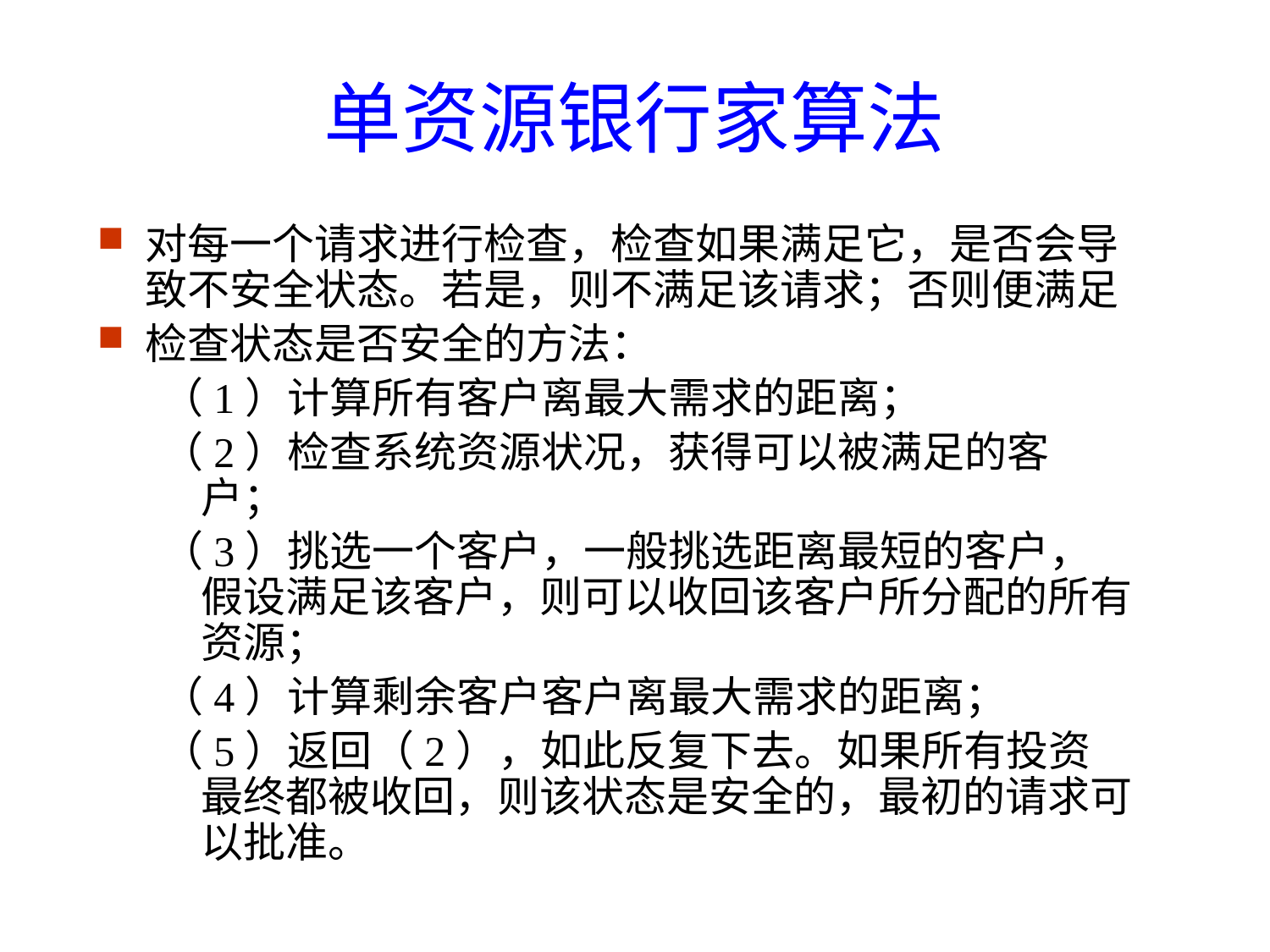

# 单资源银行家算法
对每一个请求进行检查，检查如果满足它，是否会导致不安全状态。若是，则不满足该请求；否则便满足
检查状态是否安全的方法：
（1）计算所有客户离最大需求的距离；
（2）检查系统资源状况，获得可以被满足的客户；
（3）挑选一个客户，一般挑选距离最短的客户，假设满足该客户，则可以收回该客户所分配的所有资源；
（4）计算剩余客户客户离最大需求的距离；
（5）返回（2），如此反复下去。如果所有投资最终都被收回，则该状态是安全的，最初的请求可以批准。